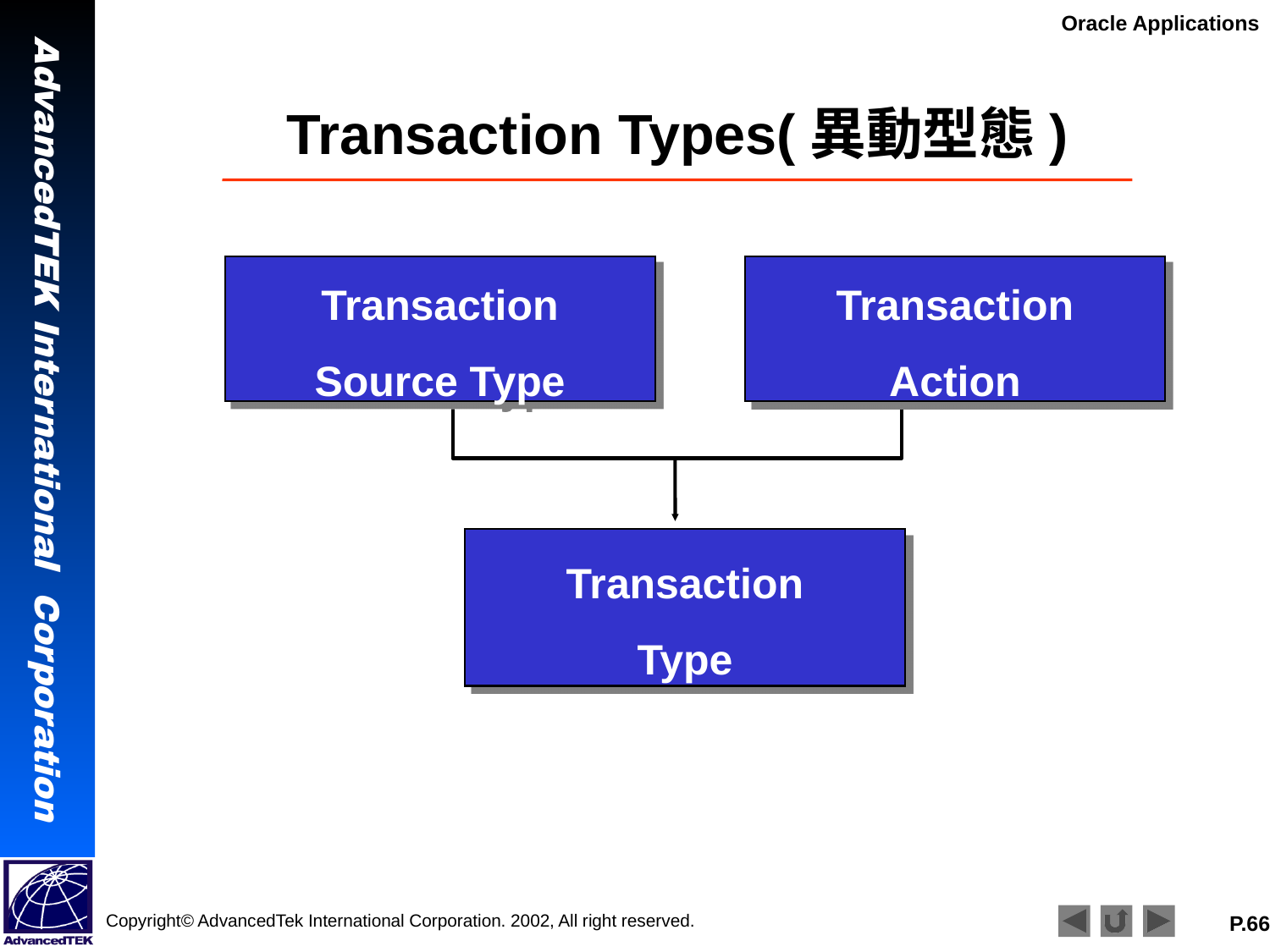

# Transaction Types(異動型態)
Transaction
Source Type
Transaction
Action

Transaction
Type